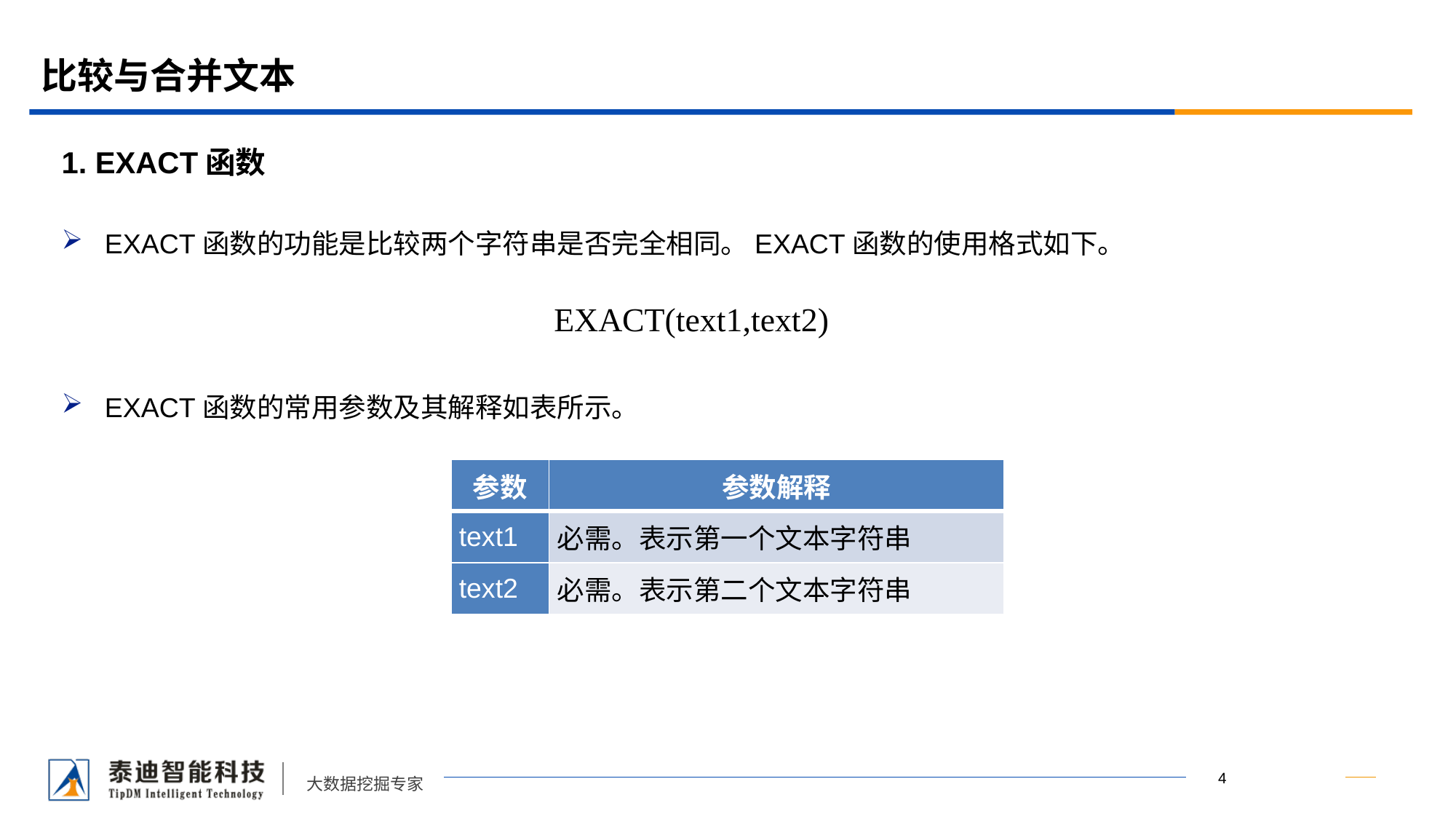

# 比较与合并文本
1. EXACT函数
EXACT函数的功能是比较两个字符串是否完全相同。EXACT函数的使用格式如下。

EXACT函数的常用参数及其解释如表所示。
EXACT(text1,text2)
| 参数 | 参数解释 |
| --- | --- |
| text1 | 必需。表示第一个文本字符串 |
| text2 | 必需。表示第二个文本字符串 |